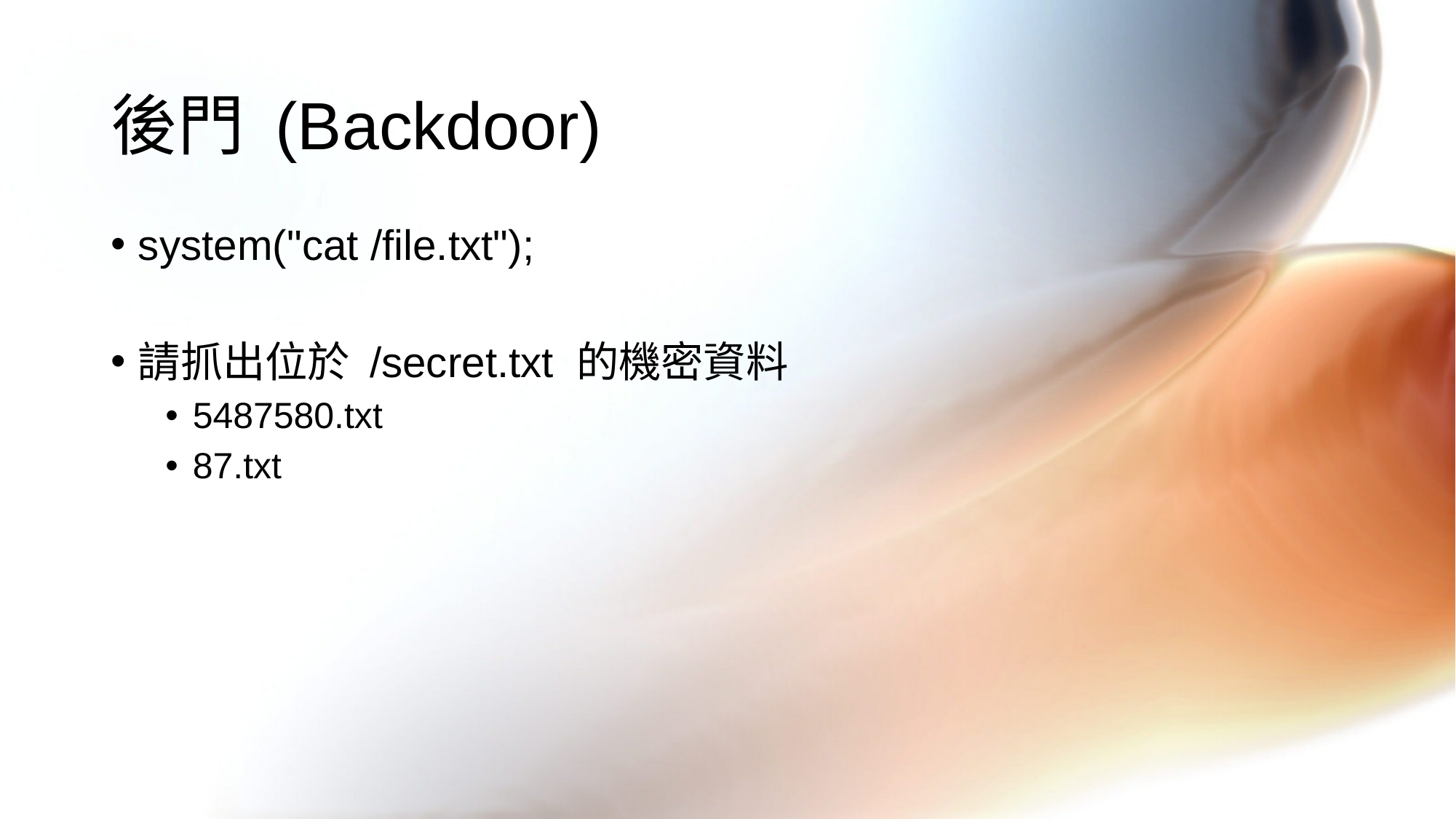

# 後門 (Backdoor)
system("cat /file.txt");

請抓出位於 /secret.txt 的機密資料
5487580.txt
87.txt